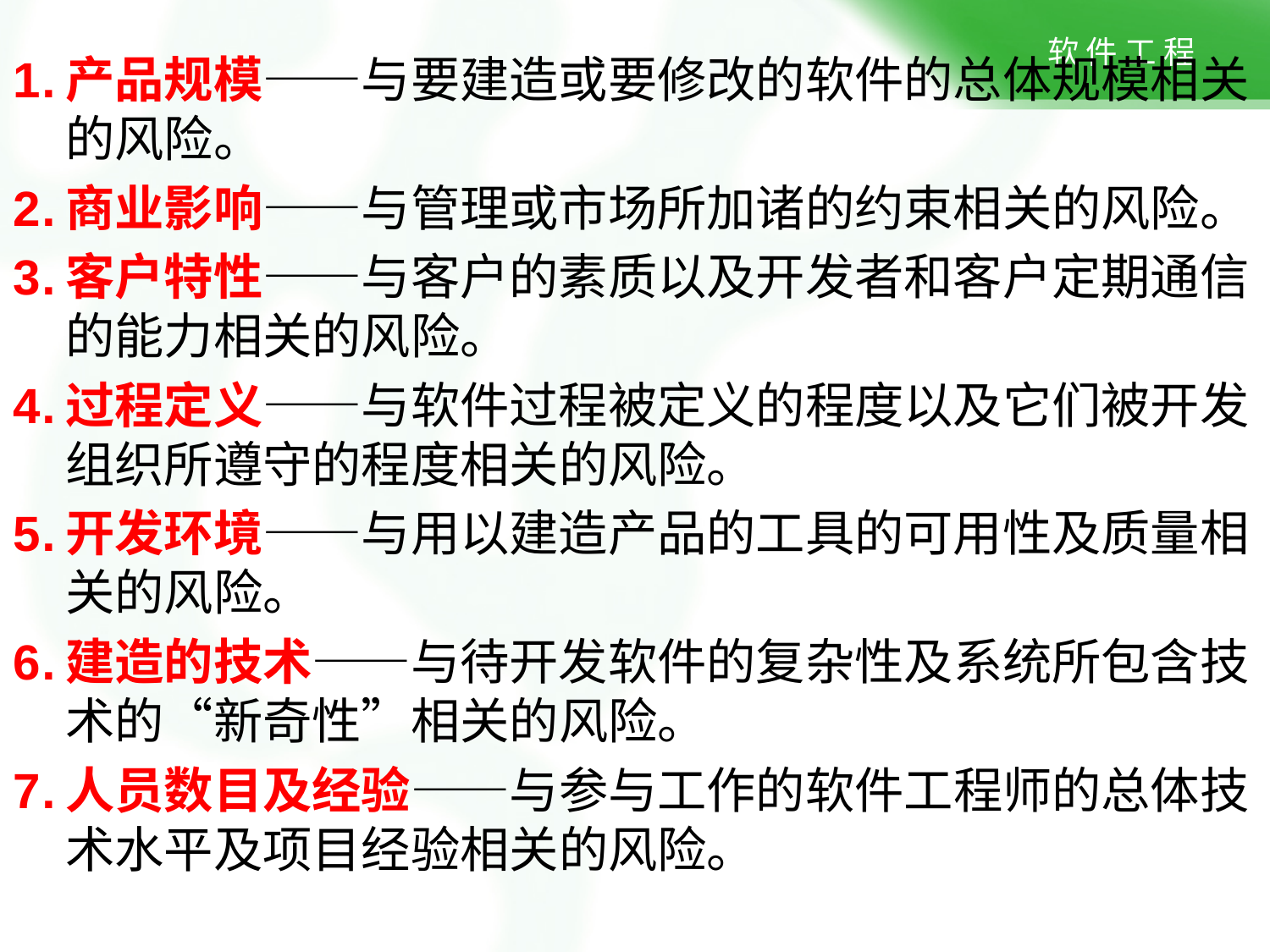

产品规模——与要建造或要修改的软件的总体规模相关的风险。
商业影响——与管理或市场所加诸的约束相关的风险。
客户特性——与客户的素质以及开发者和客户定期通信的能力相关的风险。
过程定义——与软件过程被定义的程度以及它们被开发组织所遵守的程度相关的风险。
开发环境——与用以建造产品的工具的可用性及质量相关的风险。
建造的技术——与待开发软件的复杂性及系统所包含技术的“新奇性”相关的风险。
人员数目及经验——与参与工作的软件工程师的总体技术水平及项目经验相关的风险。